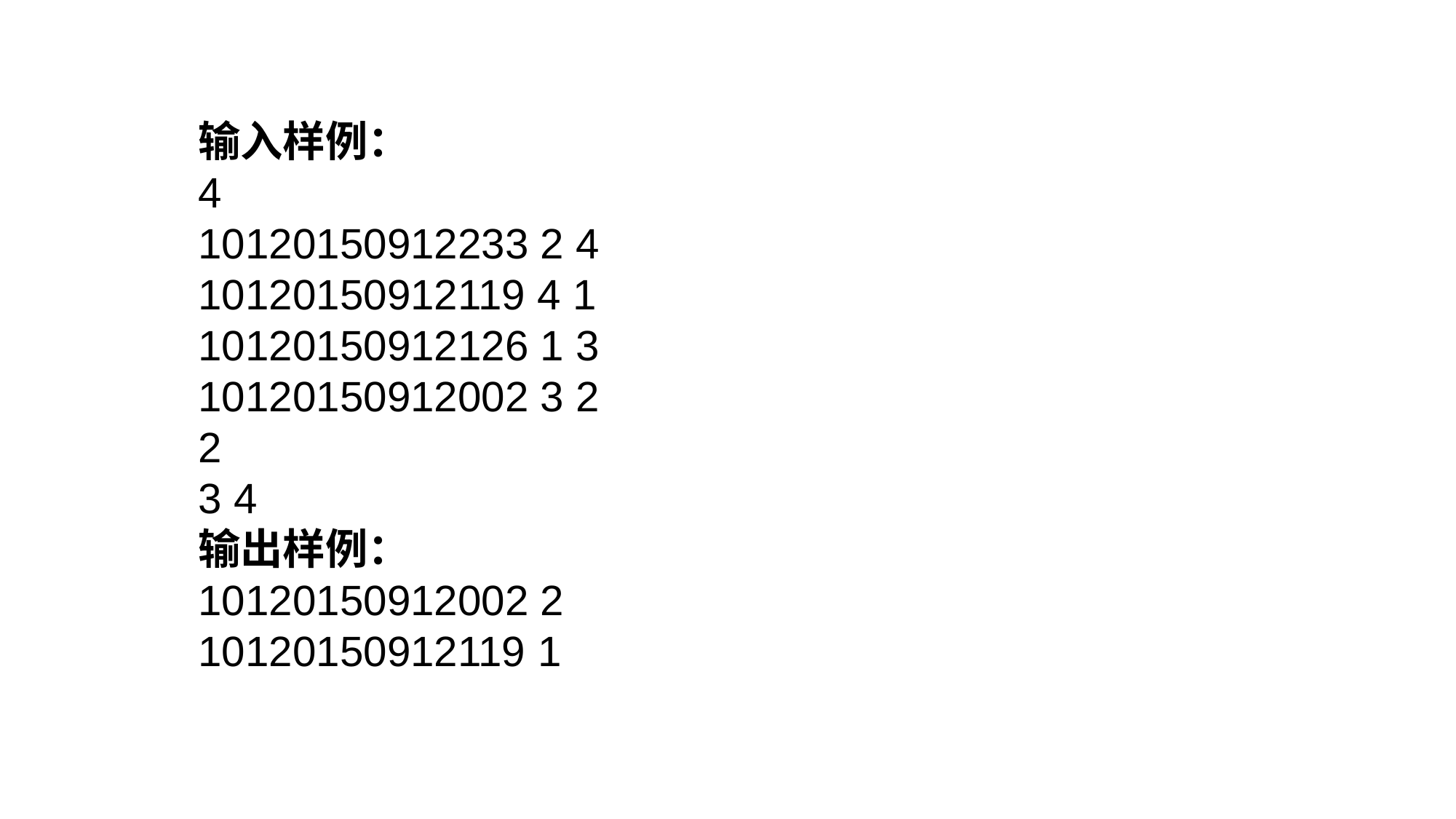

输入样例：
4
10120150912233 2 4
10120150912119 4 1
10120150912126 1 3
10120150912002 3 2
2
3 4
输出样例：
10120150912002 2
10120150912119 1